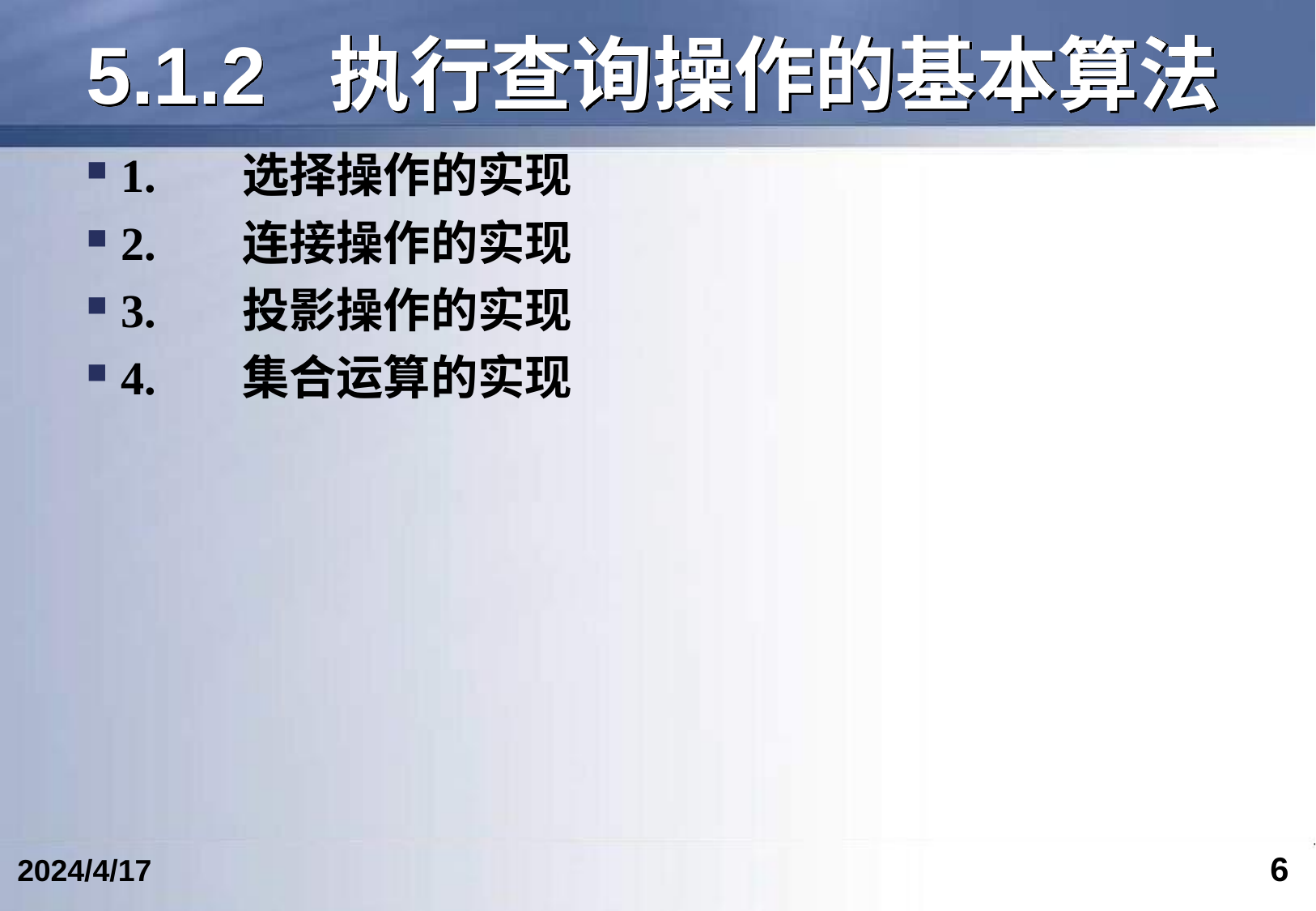

# 5.1.2	执行查询操作的基本算法
1.	选择操作的实现
2.	连接操作的实现
3.	投影操作的实现
4.	集合运算的实现
6
2024/4/17